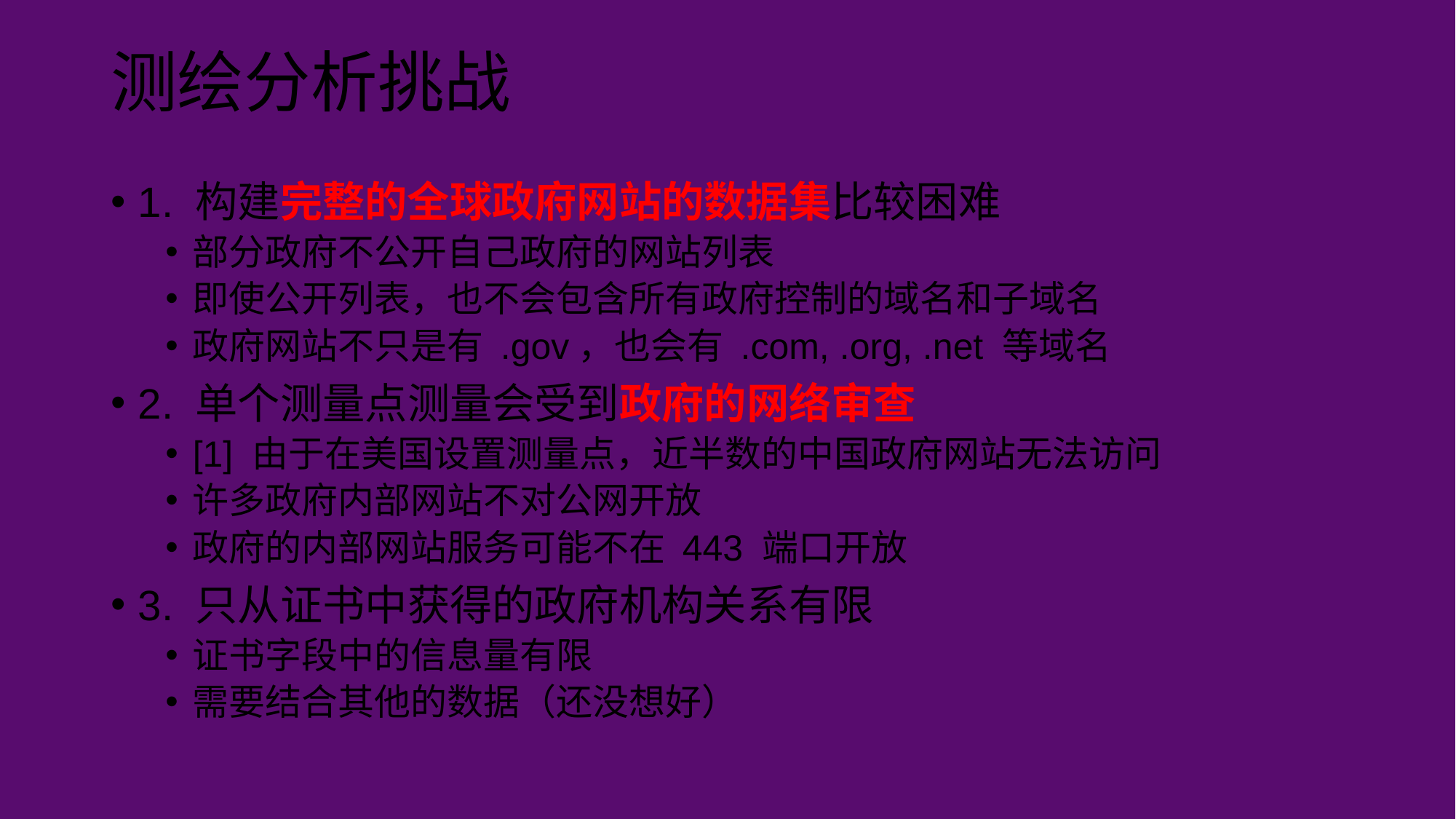

# 测绘分析挑战
1. 构建完整的全球政府网站的数据集比较困难
部分政府不公开自己政府的网站列表
即使公开列表，也不会包含所有政府控制的域名和子域名
政府网站不只是有 .gov，也会有 .com, .org, .net 等域名
2. 单个测量点测量会受到政府的网络审查
[1] 由于在美国设置测量点，近半数的中国政府网站无法访问
许多政府内部网站不对公网开放
政府的内部网站服务可能不在 443 端口开放
3. 只从证书中获得的政府机构关系有限
证书字段中的信息量有限
需要结合其他的数据（还没想好）